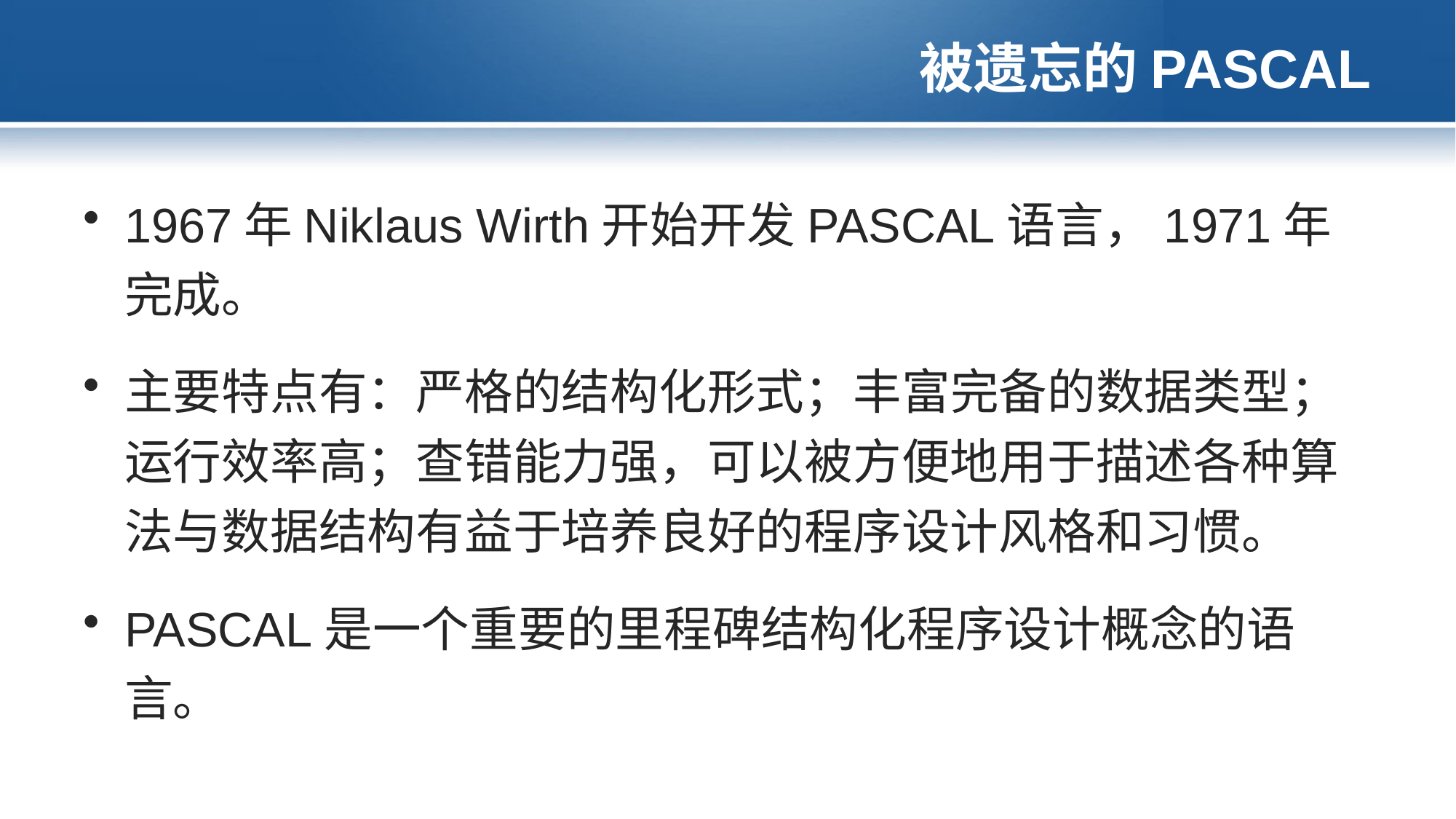

# 被遗忘的PASCAL
1967年Niklaus Wirth开始开发PASCAL语言，1971年完成。
主要特点有：严格的结构化形式；丰富完备的数据类型；运行效率高；查错能力强，可以被方便地用于描述各种算法与数据结构有益于培养良好的程序设计风格和习惯。
PASCAL是一个重要的里程碑结构化程序设计概念的语言。